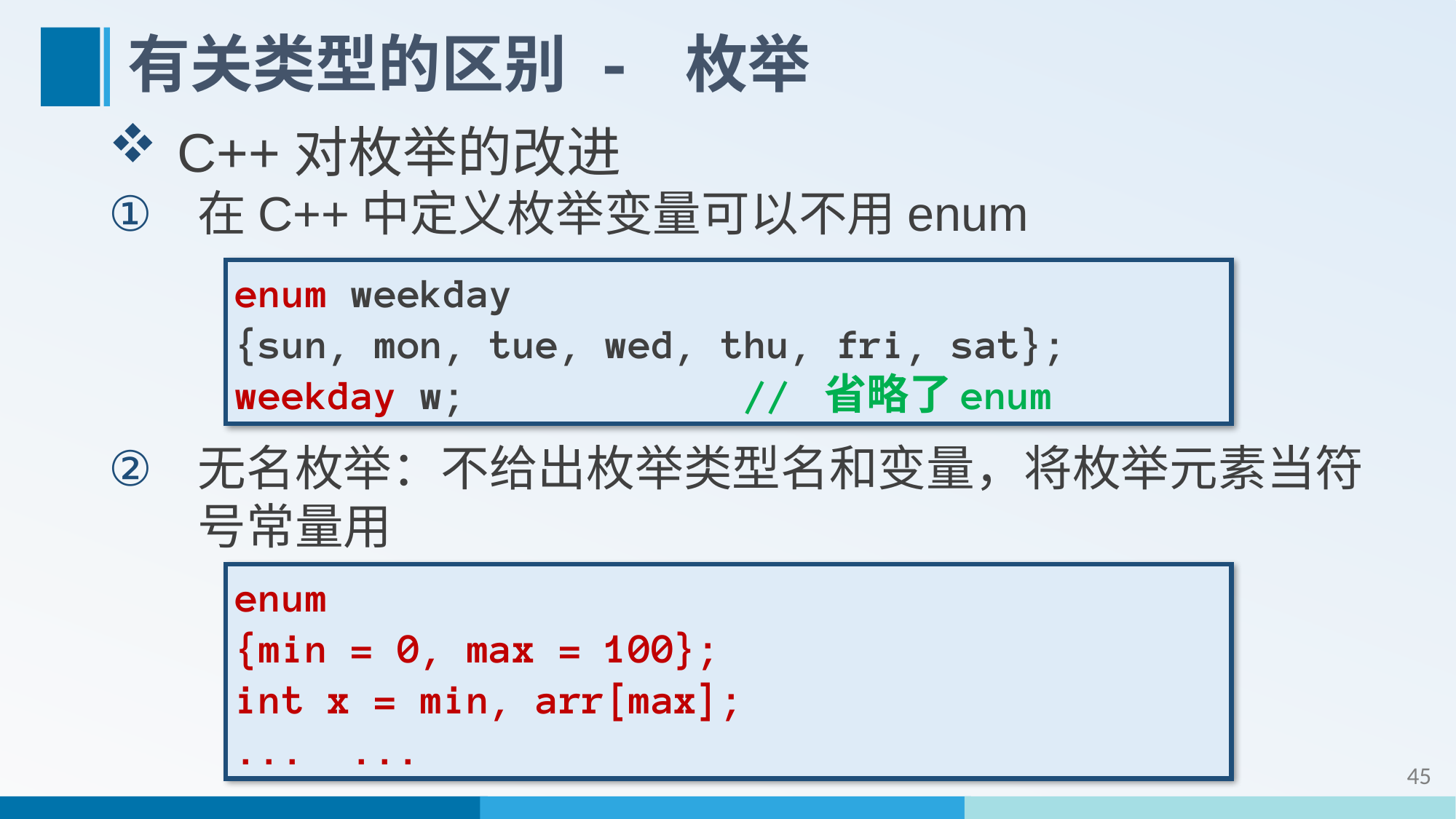

# 有关类型的区别 - 枚举
C++对枚举的改进
在C++中定义枚举变量可以不用enum

无名枚举：不给出枚举类型名和变量，将枚举元素当符号常量用
enum weekday
{sun, mon, tue, wed, thu, fri, sat};
weekday w;            // 省略了enum
enum
{min = 0, max = 100};
int x = min, arr[max];
...  ...